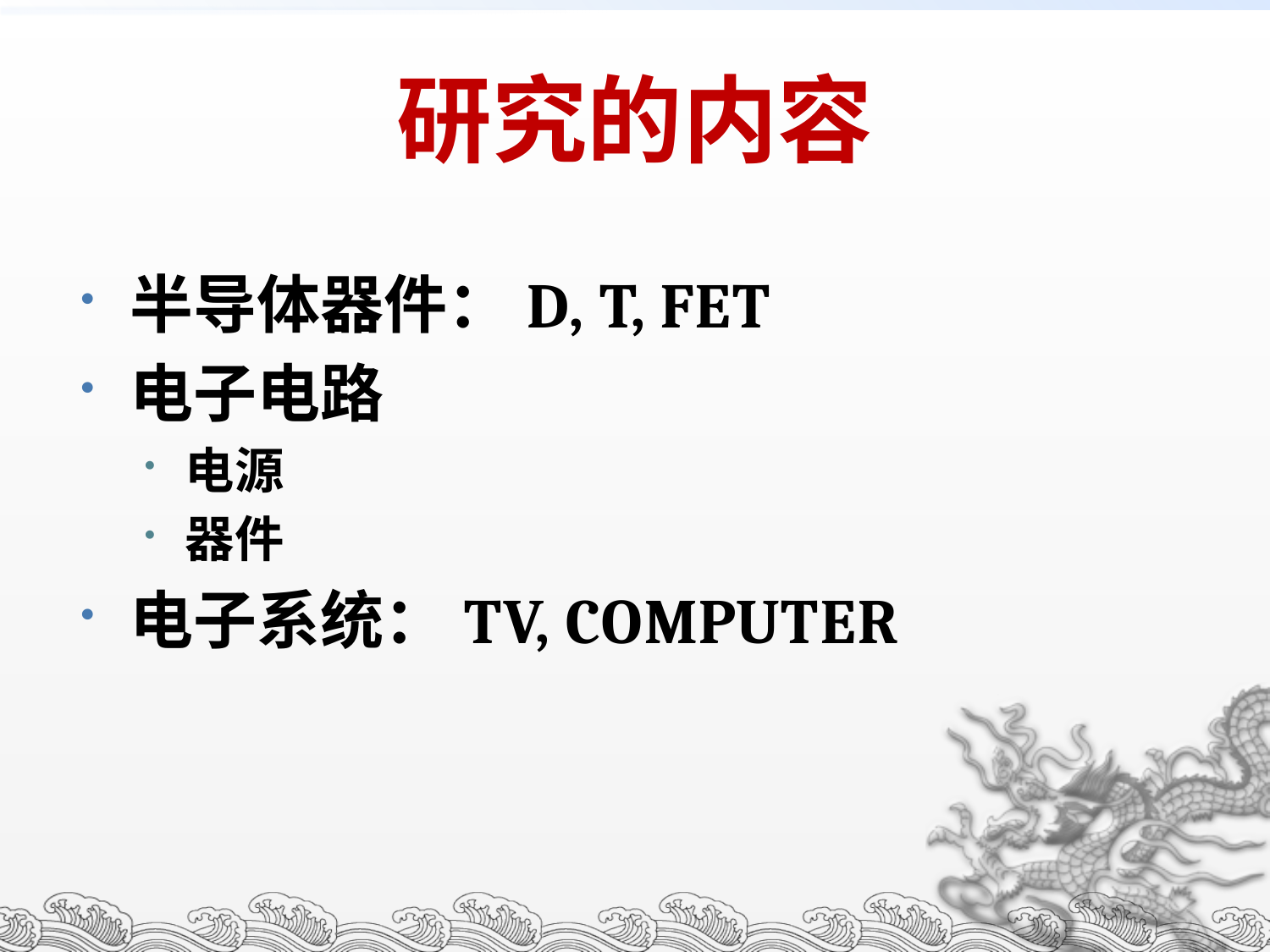

# 研究的内容
半导体器件：D, T, FET
电子电路
电源
器件
电子系统：TV, COMPUTER